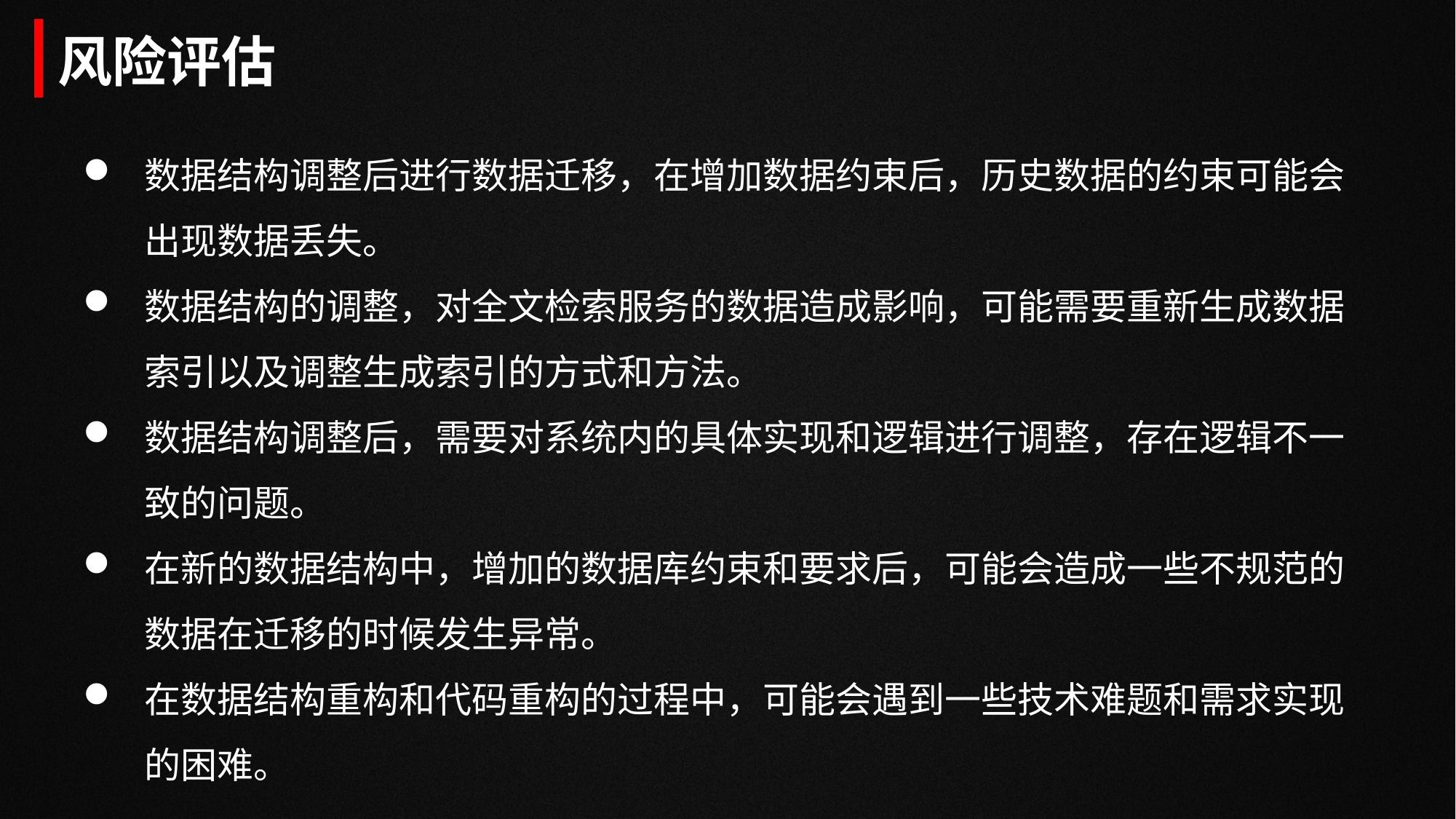

风险评估
数据结构调整后进行数据迁移，在增加数据约束后，历史数据的约束可能会出现数据丢失。
数据结构的调整，对全文检索服务的数据造成影响，可能需要重新生成数据索引以及调整生成索引的方式和方法。
数据结构调整后，需要对系统内的具体实现和逻辑进行调整，存在逻辑不一致的问题。
在新的数据结构中，增加的数据库约束和要求后，可能会造成一些不规范的数据在迁移的时候发生异常。
在数据结构重构和代码重构的过程中，可能会遇到一些技术难题和需求实现的困难。